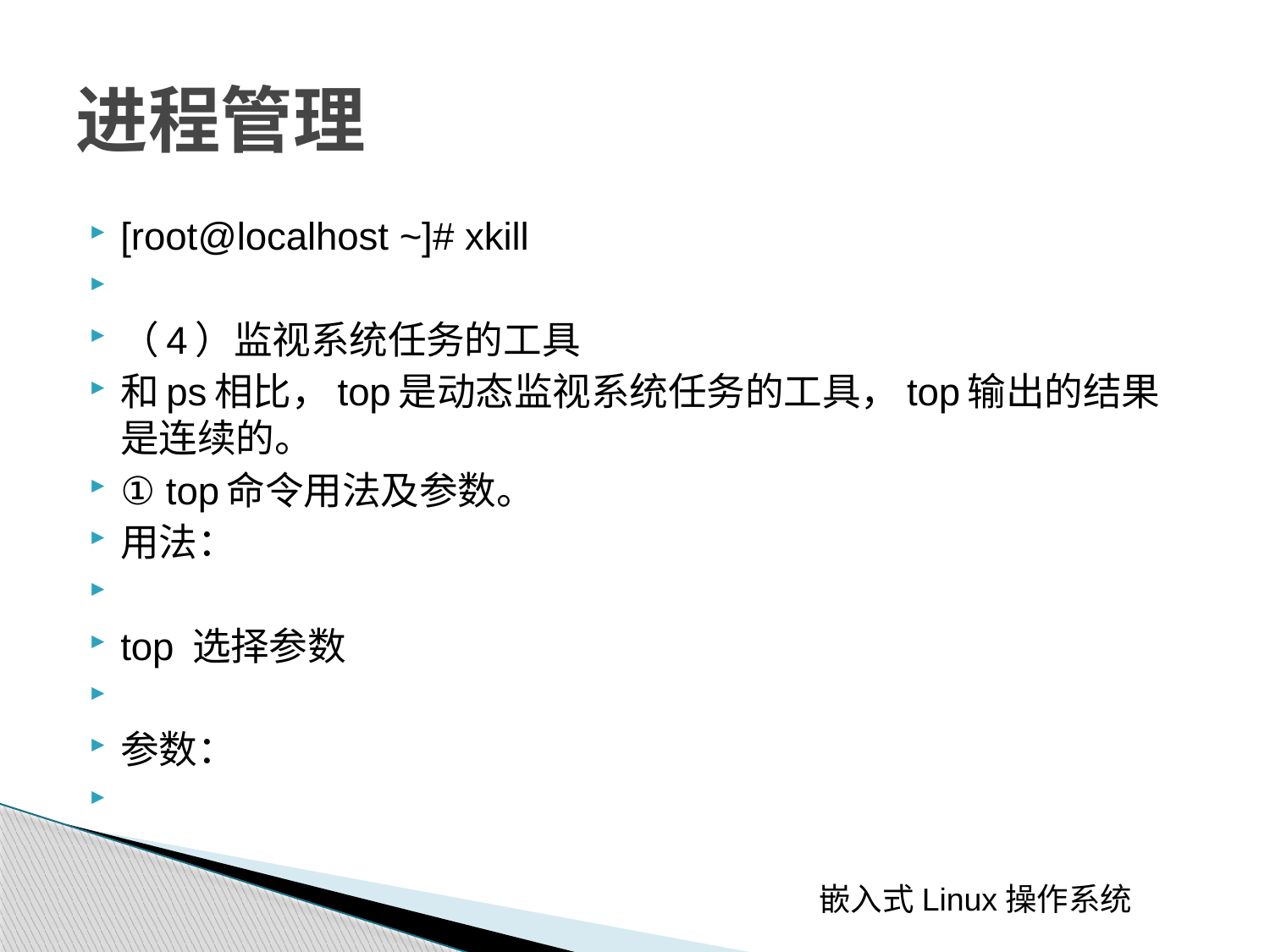

# 进程管理
[root@localhost ~]# xkill

（4）监视系统任务的工具
和ps相比，top是动态监视系统任务的工具，top输出的结果是连续的。
① top命令用法及参数。
用法：

top 选择参数

参数：

         嵌入式Linux操作系统